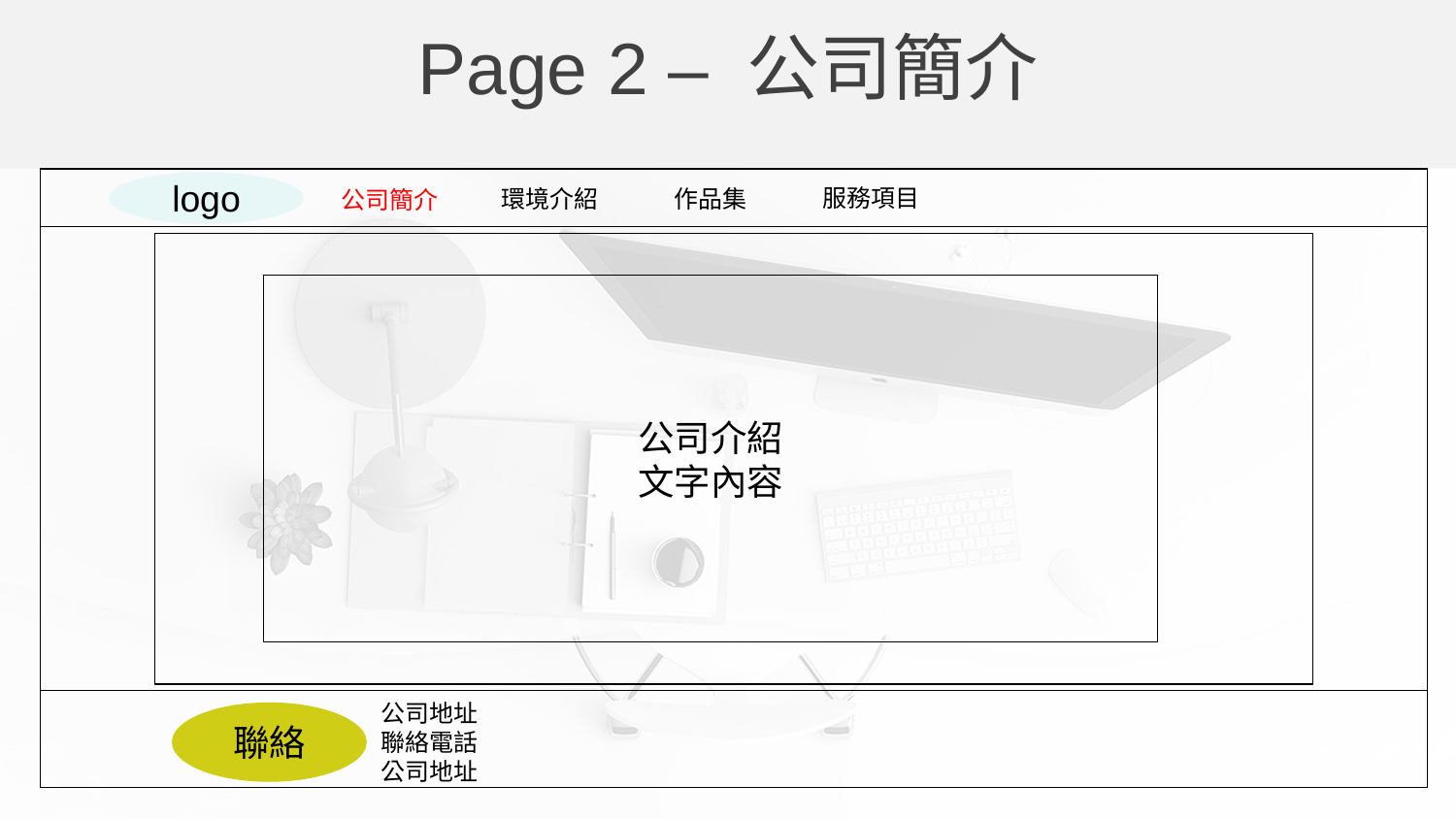

Page 2 – 公司簡介

logo
服務項目
作品集
環境介紹
公司簡介

公司介紹
文字內容

公司地址
聯絡電話
公司地址
聯絡